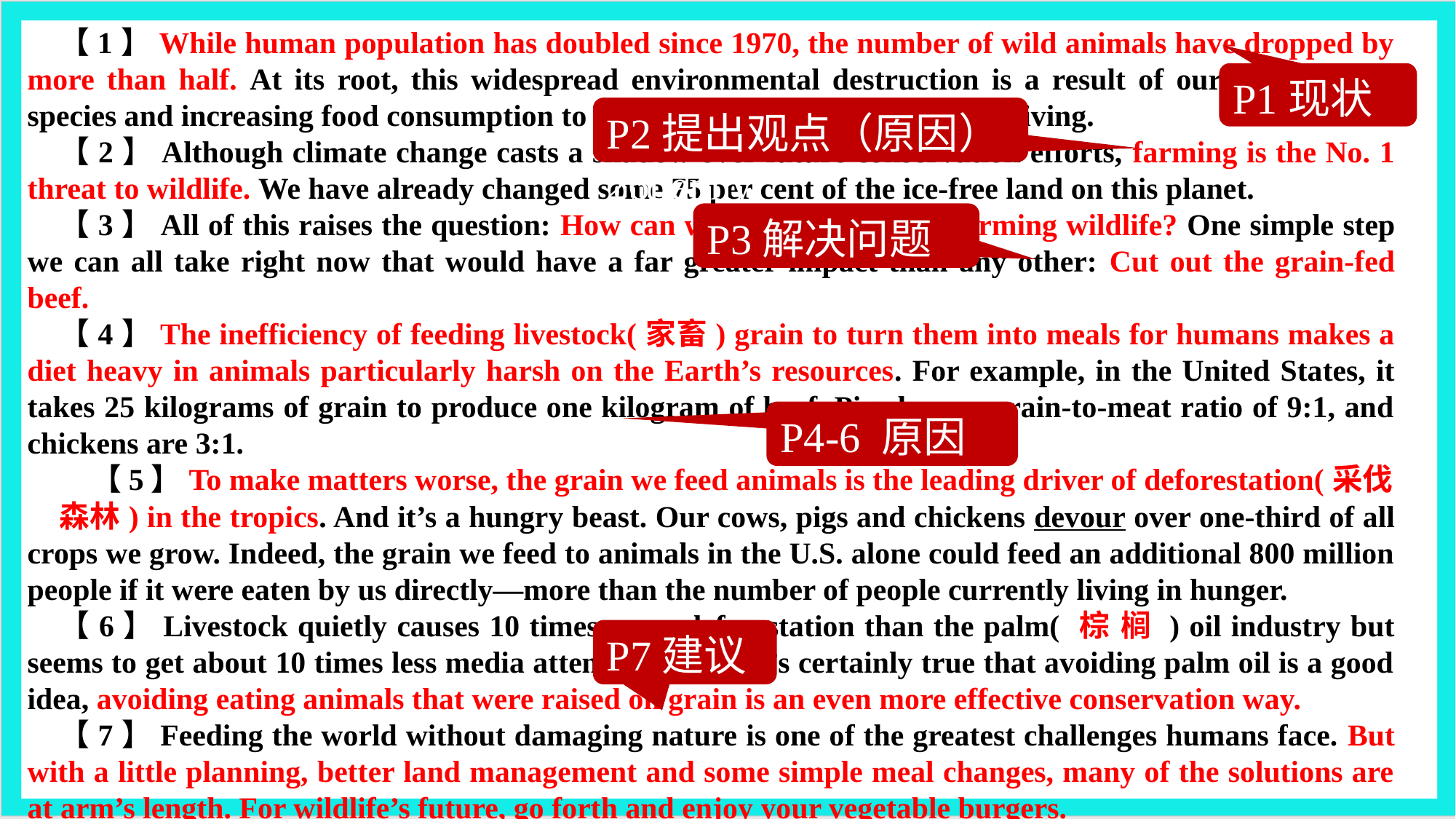

【1】While human population has doubled since 1970, the number of wild animals have dropped by more than half. At its root, this widespread environmental destruction is a result of our growth as a species and increasing food consumption to make ourselves able to continue living.
【2】Although climate change casts a shadow over future conservation efforts, farming is the No. 1 threat to wildlife. We have already changed some 75 per cent of the ice-free land on this planet.
【3】All of this raises the question: How can we eat well without harming wildlife? One simple step we can all take right now that would have a far greater impact than any other: Cut out the grain-fed beef.
【4】The inefficiency of feeding livestock(家畜) grain to turn them into meals for humans makes a diet heavy in animals particularly harsh on the Earth’s resources. For example, in the United States, it takes 25 kilograms of grain to produce one kilogram of beef. Pigs have a grain-to-meat ratio of 9:1, and chickens are 3:1.
【5】To make matters worse, the grain we feed animals is the leading driver of deforestation(采伐
森林) in the tropics. And it’s a hungry beast. Our cows, pigs and chickens devour over one-third of all crops we grow. Indeed, the grain we feed to animals in the U.S. alone could feed an additional 800 million people if it were eaten by us directly—more than the number of people currently living in hunger.
【6】Livestock quietly causes 10 times more deforestation than the palm( 棕 榈 ) oil industry but seems to get about 10 times less media attention. While it’s certainly true that avoiding palm oil is a good idea, avoiding eating animals that were raised on grain is an even more effective conservation way.
【7】Feeding the world without damaging nature is one of the greatest challenges humans face. But with a little planning, better land management and some simple meal changes, many of the solutions are at arm’s length. For wildlife’s future, go forth and enjoy your vegetable burgers.
P1现状
P2提出观点（原因）26penny
P3解决问题26penny
P4-6 原因
P7建议